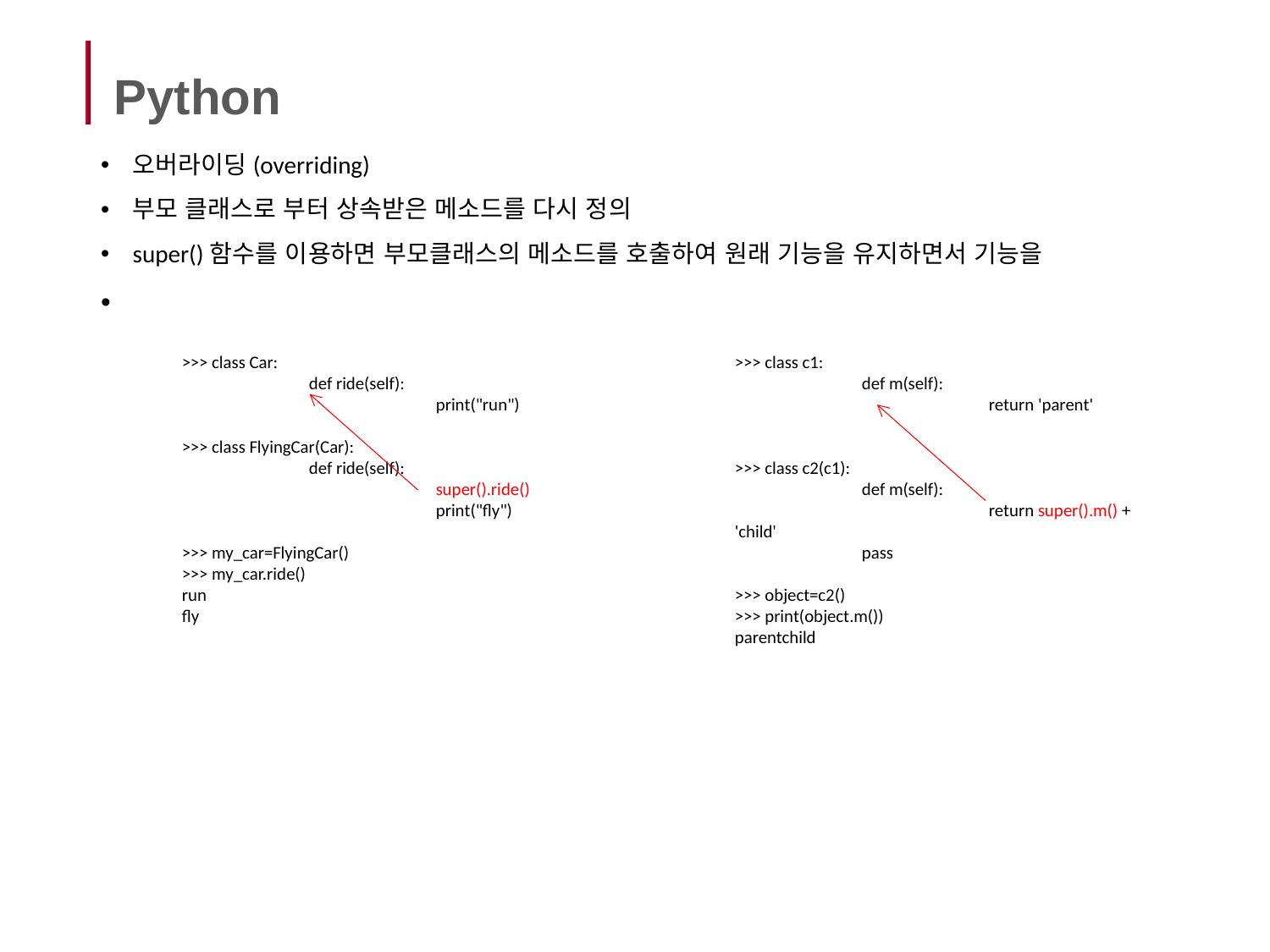

오버라이딩(overriding)
부모 클래스로 부터 상속받은 메소드를 다시 정의
super()함수를 이용하면 부모클래스의 메소드를 호출하여 원래 기능을 유지하면서 기능을

>>> class Car:
	def ride(self):
		print("run")

>>> class FlyingCar(Car):
	def ride(self):
		super().ride()
		print("fly")

>>> my_car=FlyingCar()
>>> my_car.ride()
run
fly
>>> class c1:
	def m(self):
		return 'parent'

>>> class c2(c1):
	def m(self):
		return super().m() + 'child'
	pass

>>> object=c2()
>>> print(object.m())
parentchild